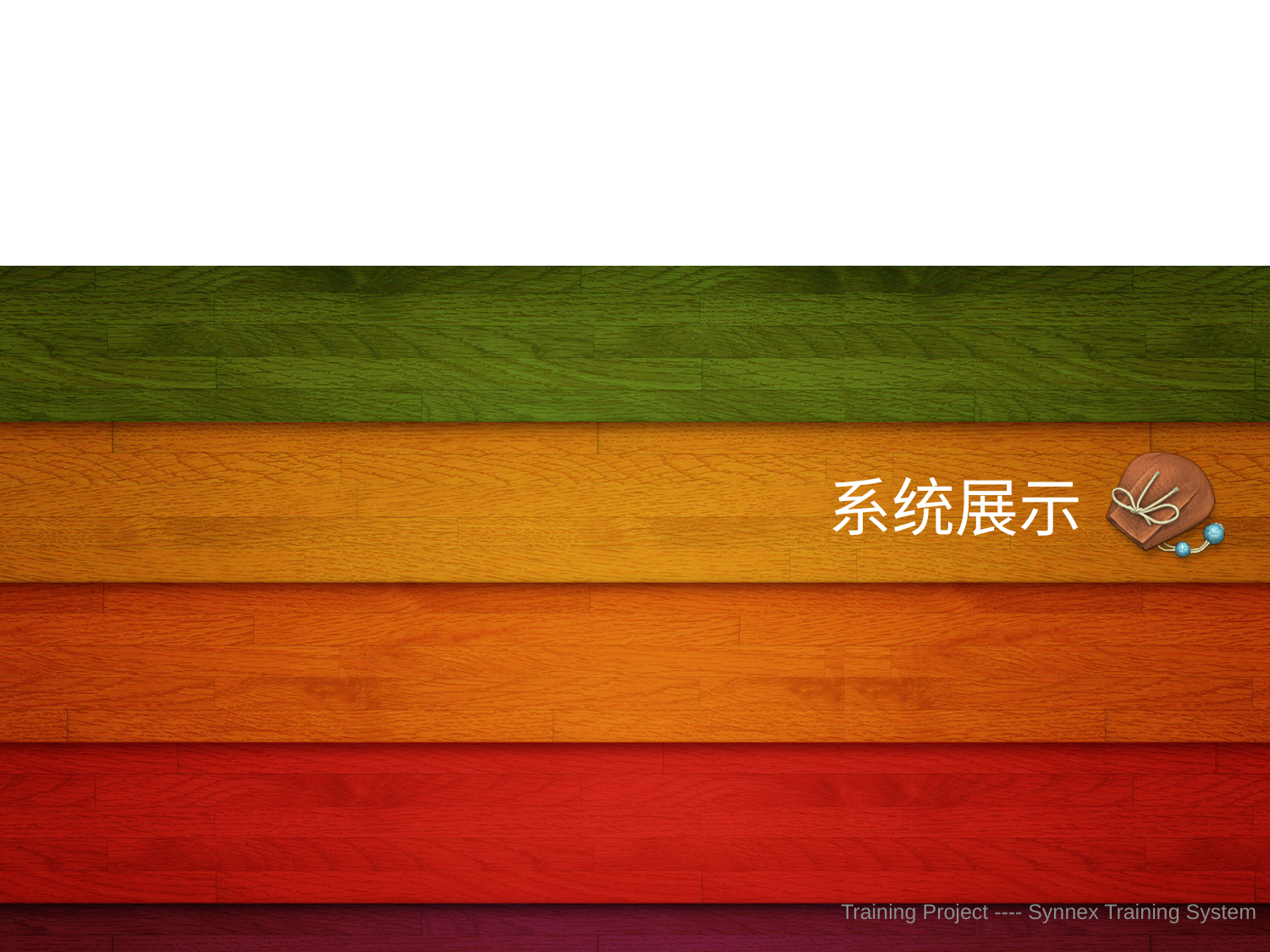

# 系统展示
Training Project ---- Synnex Training System